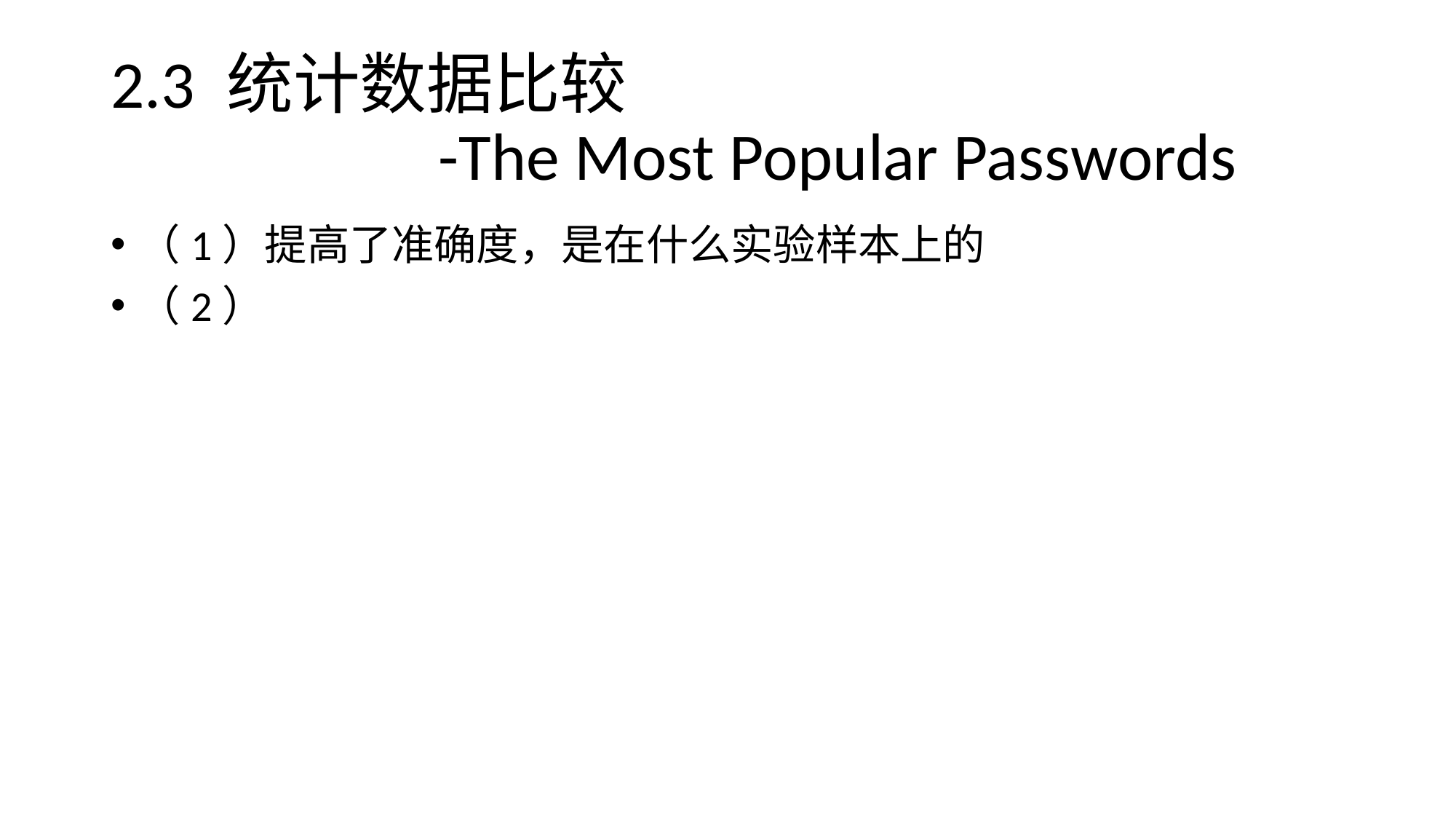

# 2.3 统计数据比较 -The Most Popular Passwords
（1）提高了准确度，是在什么实验样本上的
（2）